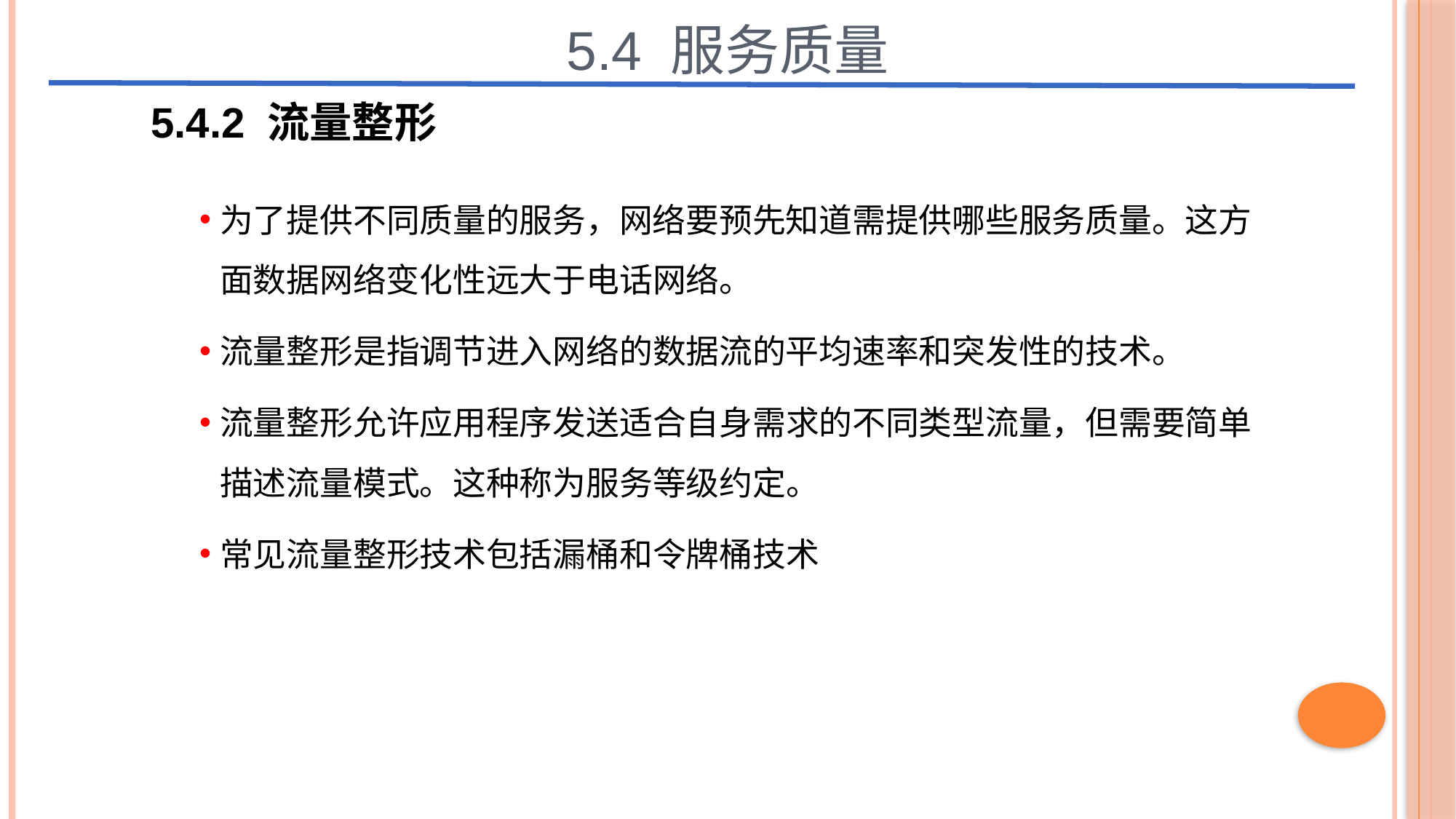

5.4 服务质量
5.4.2 流量整形
为了提供不同质量的服务，网络要预先知道需提供哪些服务质量。这方面数据网络变化性远大于电话网络。
流量整形是指调节进入网络的数据流的平均速率和突发性的技术。
流量整形允许应用程序发送适合自身需求的不同类型流量，但需要简单描述流量模式。这种称为服务等级约定。
常见流量整形技术包括漏桶和令牌桶技术